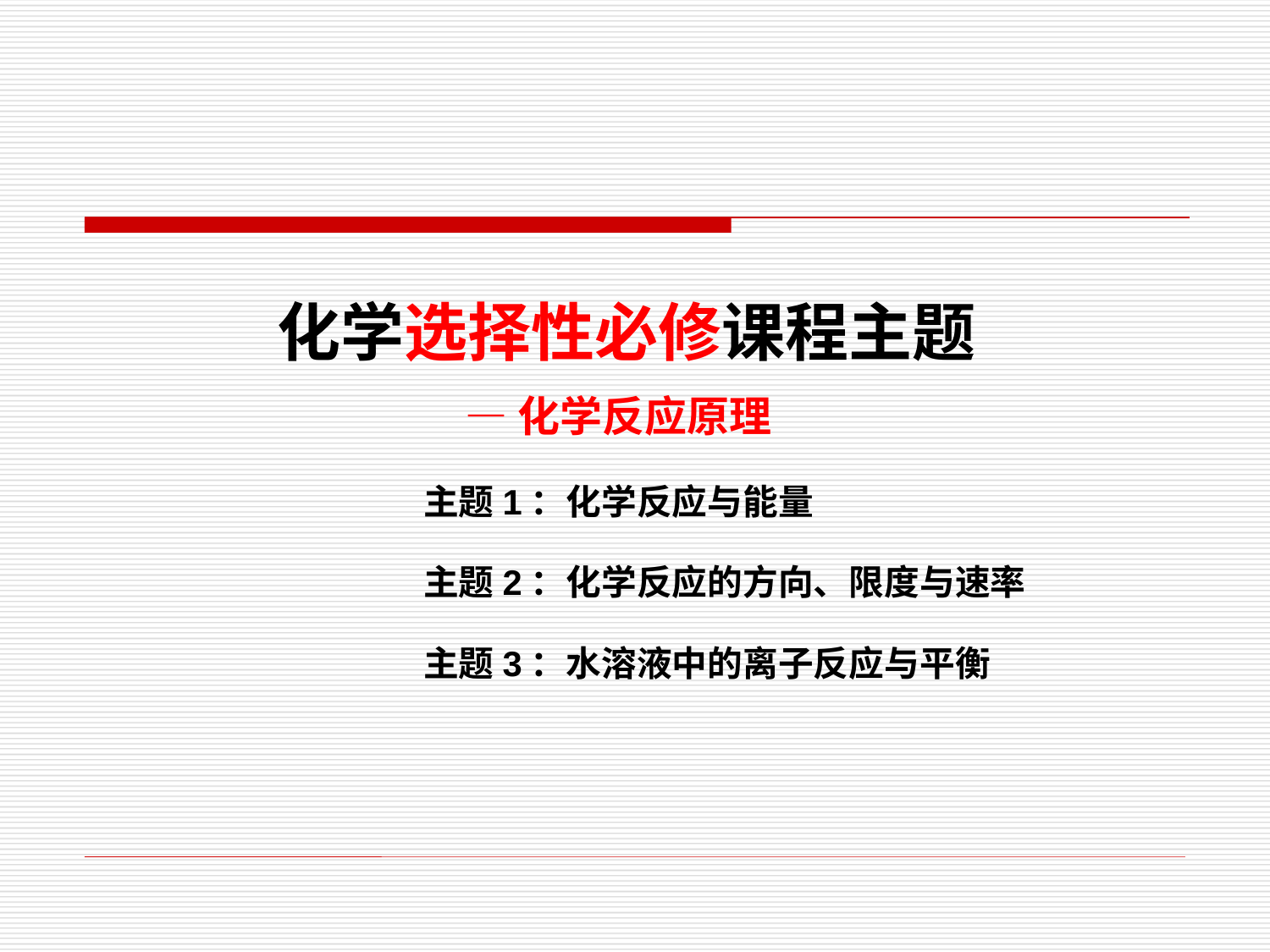

化学选择性必修课程主题
      —化学反应原理
主题1：化学反应与能量
主题2：化学反应的方向、限度与速率
主题3：水溶液中的离子反应与平衡